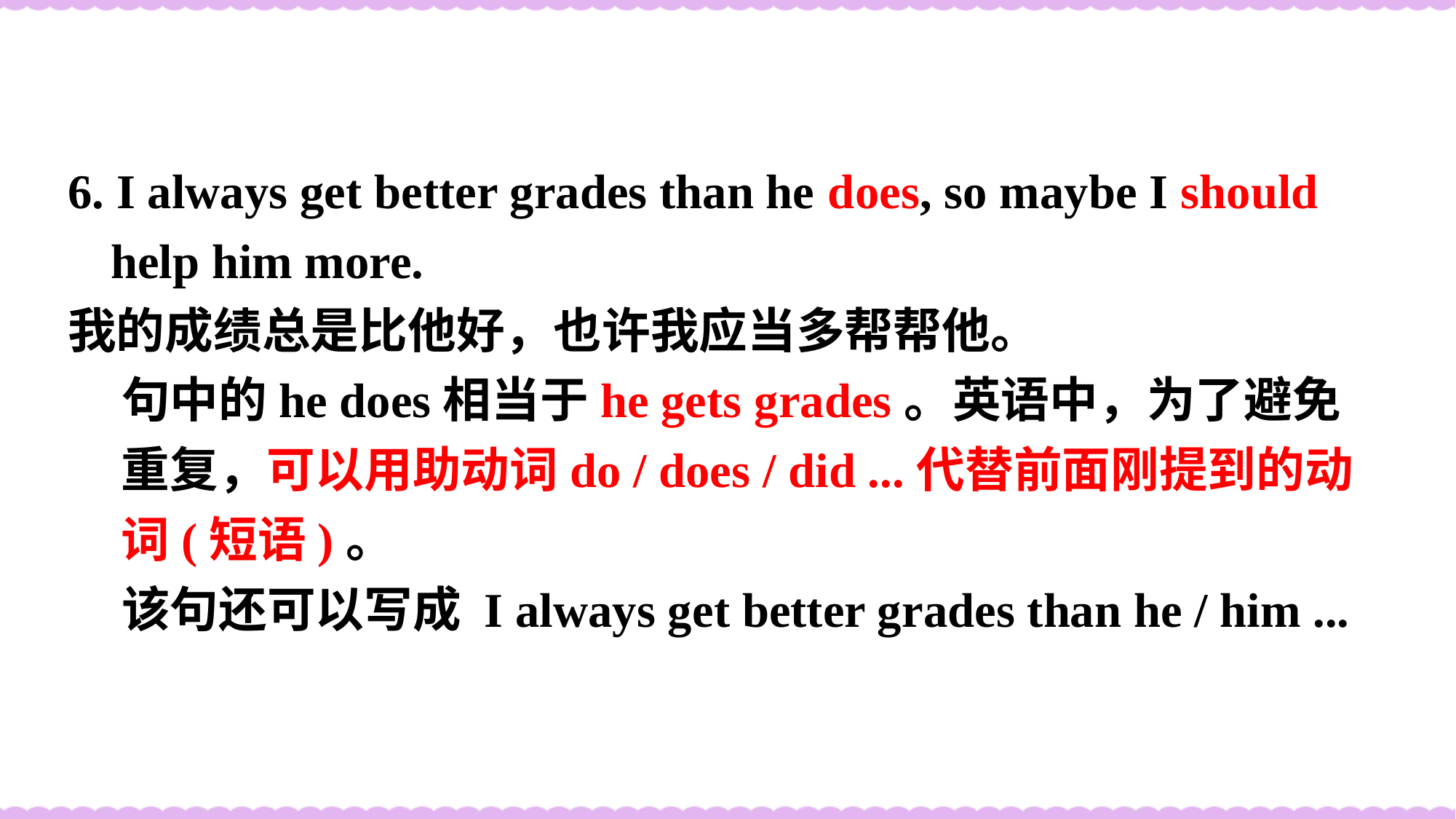

6. I always get better grades than he does, so maybe I should help him more.
我的成绩总是比他好，也许我应当多帮帮他。
句中的he does相当于he gets grades。英语中，为了避免重复，可以用助动词do / does / did ...代替前面刚提到的动词(短语)。
该句还可以写成 I always get better grades than he / him ...